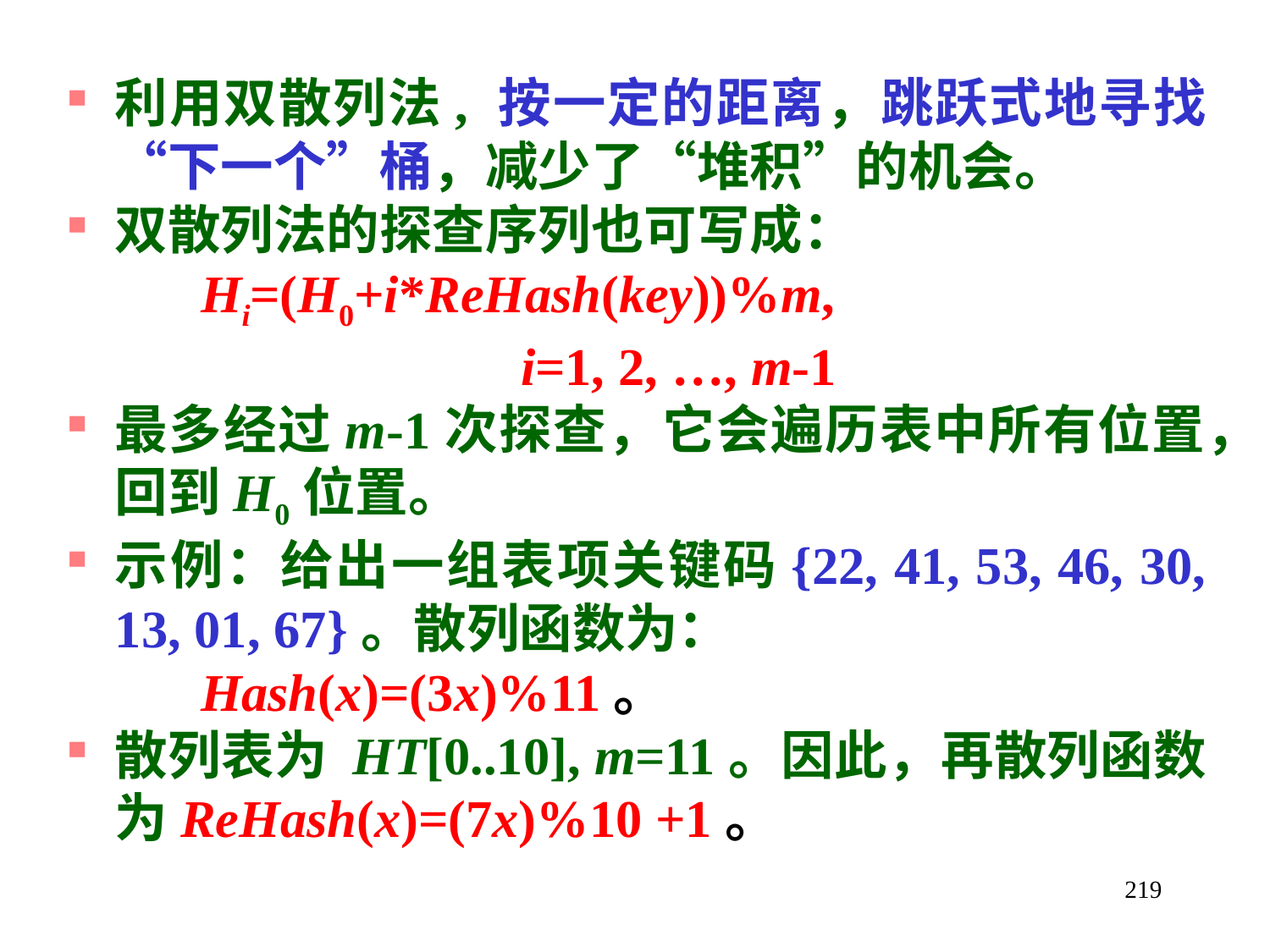

利用双散列法, 按一定的距离，跳跃式地寻找“下一个”桶，减少了“堆积”的机会。
双散列法的探查序列也可写成：
          Hi=(H0+i*ReHash(key))%m,
                                  i=1, 2, …, m-1
最多经过m-1次探查，它会遍历表中所有位置，回到H0位置。
示例：给出一组表项关键码{22, 41, 53, 46, 30, 13, 01, 67}。散列函数为：
          Hash(x)=(3x)%11。
散列表为 HT[0..10], m=11。因此，再散列函数为ReHash(x)=(7x)%10 +1。
219